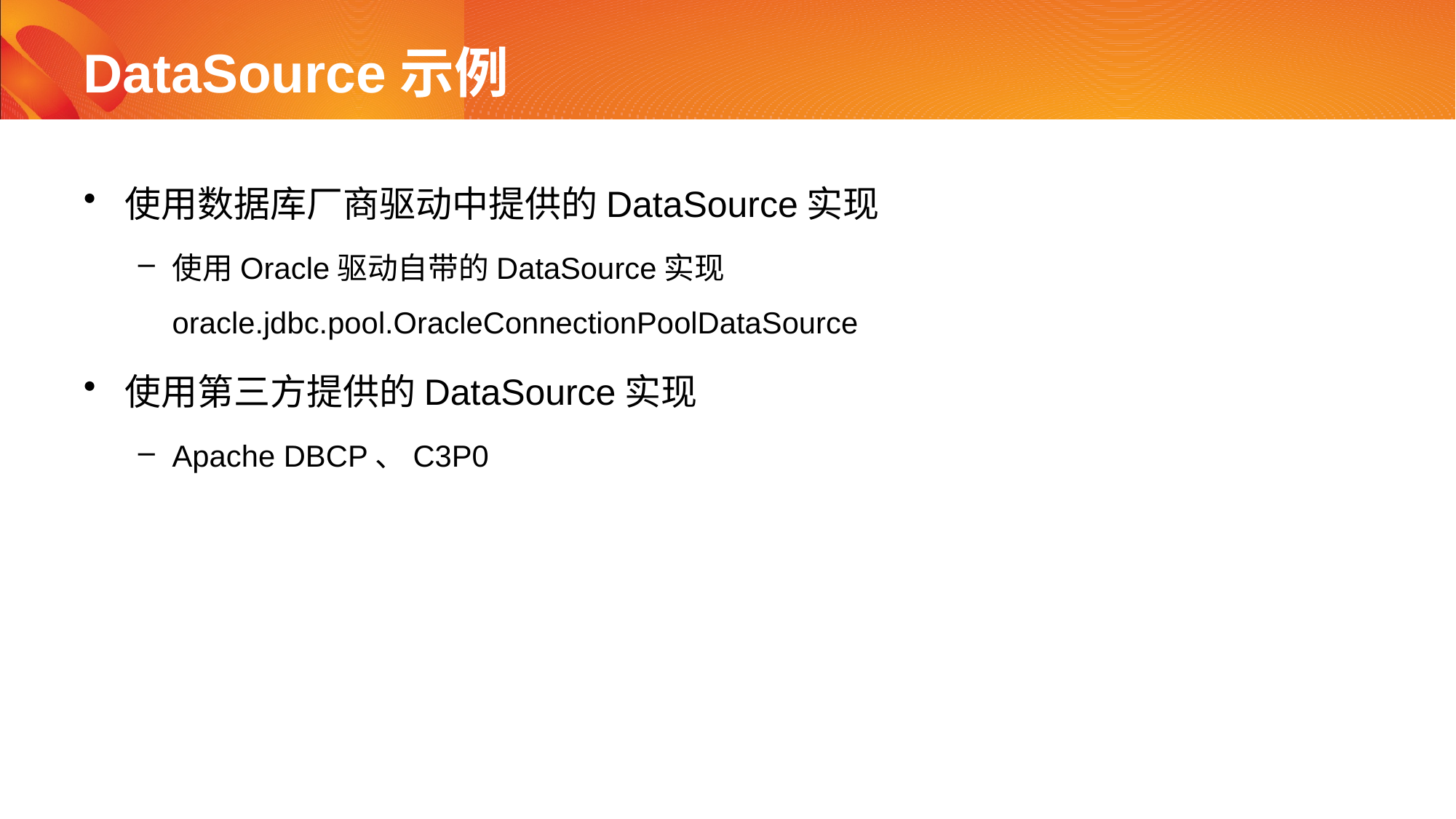

# DataSource示例
使用数据库厂商驱动中提供的DataSource实现
使用Oracle驱动自带的DataSource实现
oracle.jdbc.pool.OracleConnectionPoolDataSource
使用第三方提供的DataSource实现
Apache DBCP、C3P0